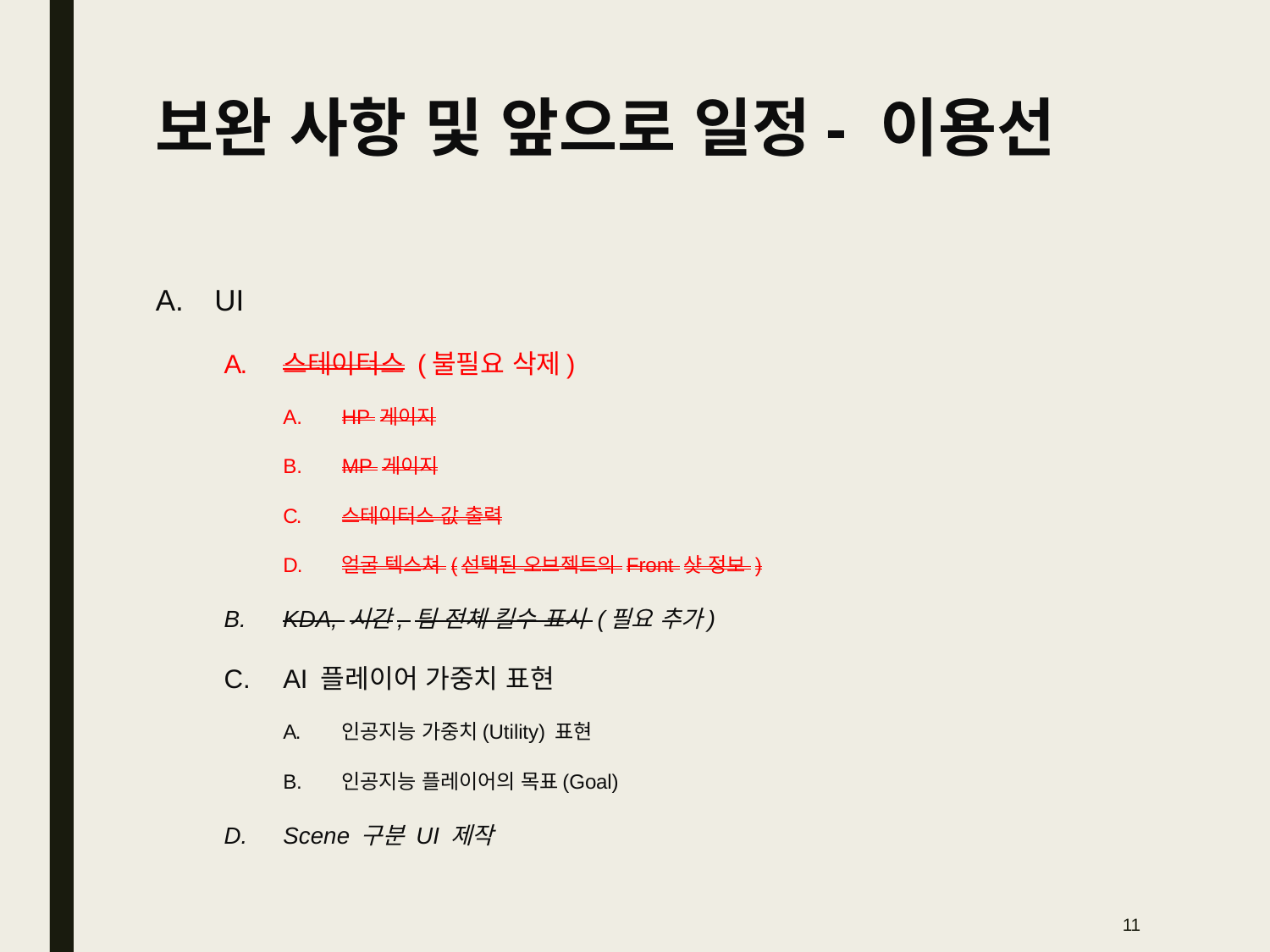

# 보완 사항 및 앞으로 일정- 이용선
UI
스테이터스 (불필요 삭제)
HP 게이지
MP 게이지
스테이터스 값 출력
얼굴 텍스쳐 (선택된 오브젝트의 Front 샷 정보 )
KDA, 시간, 팀 전체 킬수 표시 (필요 추가)
AI 플레이어 가중치 표현
인공지능 가중치(Utility) 표현
인공지능 플레이어의 목표(Goal)
Scene 구분 UI 제작
11